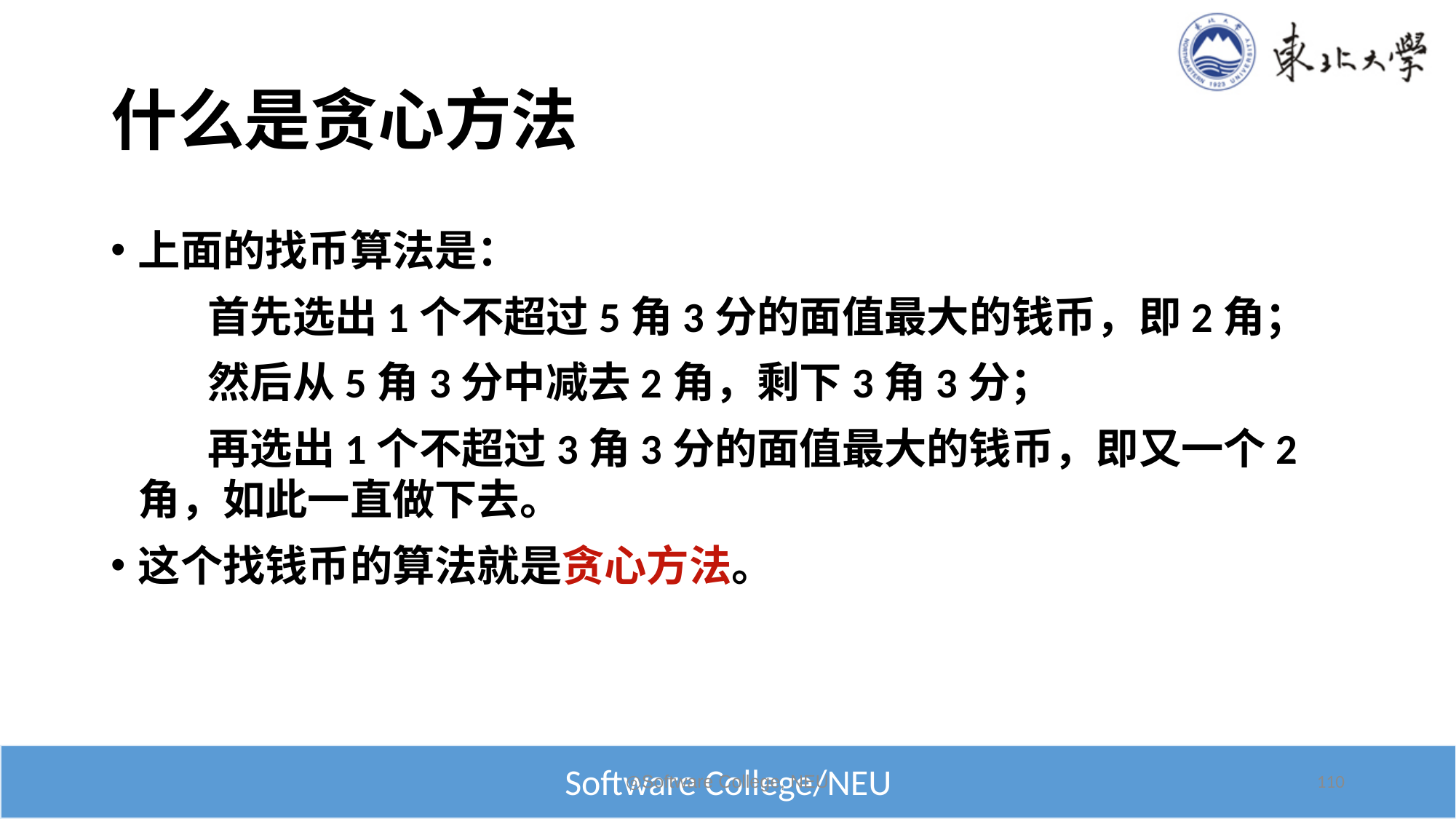

# 什么是贪心方法
上面的找币算法是：
         首先选出1个不超过5角3分的面值最大的钱币，即2角；
         然后从5角3分中减去2角，剩下3角3分；
         再选出1个不超过3角3分的面值最大的钱币，即又一个2角，如此一直做下去。
这个找钱币的算法就是贪心方法。
◎Software College, NEU
110